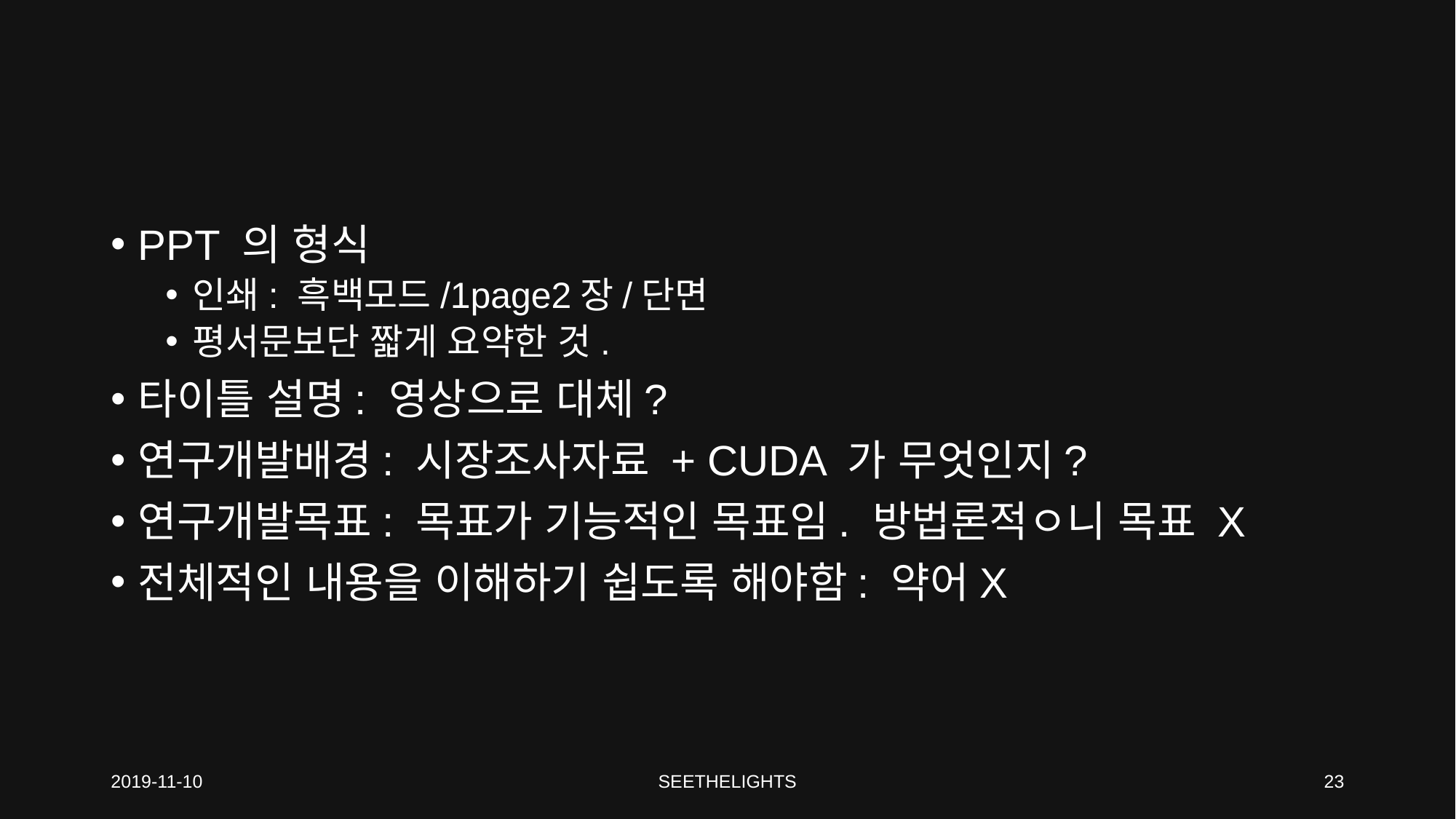

#
PPT 의 형식
인쇄: 흑백모드/1page2장/단면
평서문보단 짧게 요약한 것.
타이틀 설명: 영상으로 대체?
연구개발배경: 시장조사자료 + CUDA 가 무엇인지?
연구개발목표: 목표가 기능적인 목표임. 방법론적ㅇ니 목표 X
전체적인 내용을 이해하기 쉽도록 해야함: 약어X
2019-11-10
SEETHELIGHTS
23